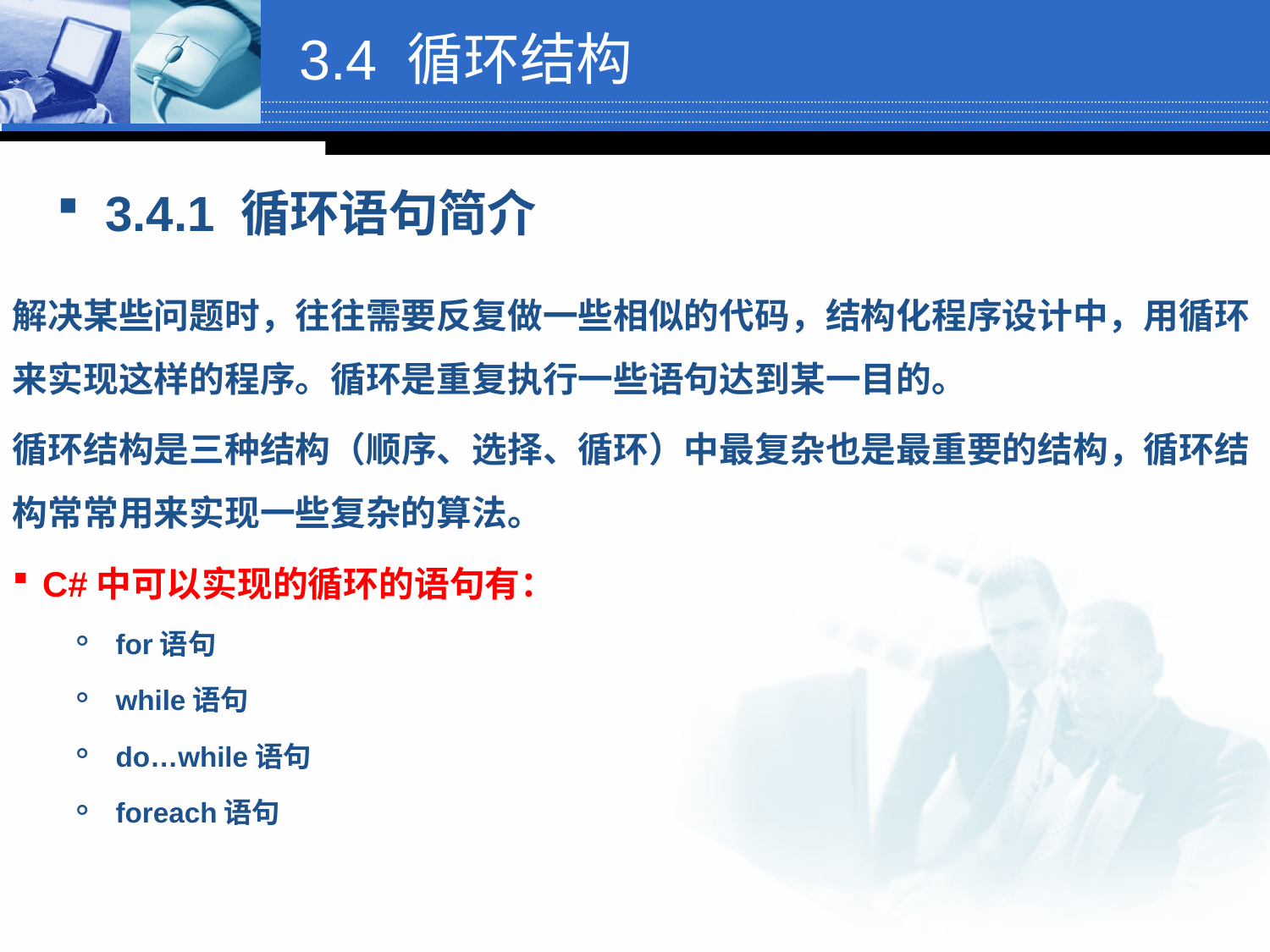

3.4 循环结构
3.4.1 循环语句简介
解决某些问题时，往往需要反复做一些相似的代码，结构化程序设计中，用循环来实现这样的程序。循环是重复执行一些语句达到某一目的。
循环结构是三种结构（顺序、选择、循环）中最复杂也是最重要的结构，循环结构常常用来实现一些复杂的算法。
C#中可以实现的循环的语句有：
for语句
while语句
do…while语句
foreach语句